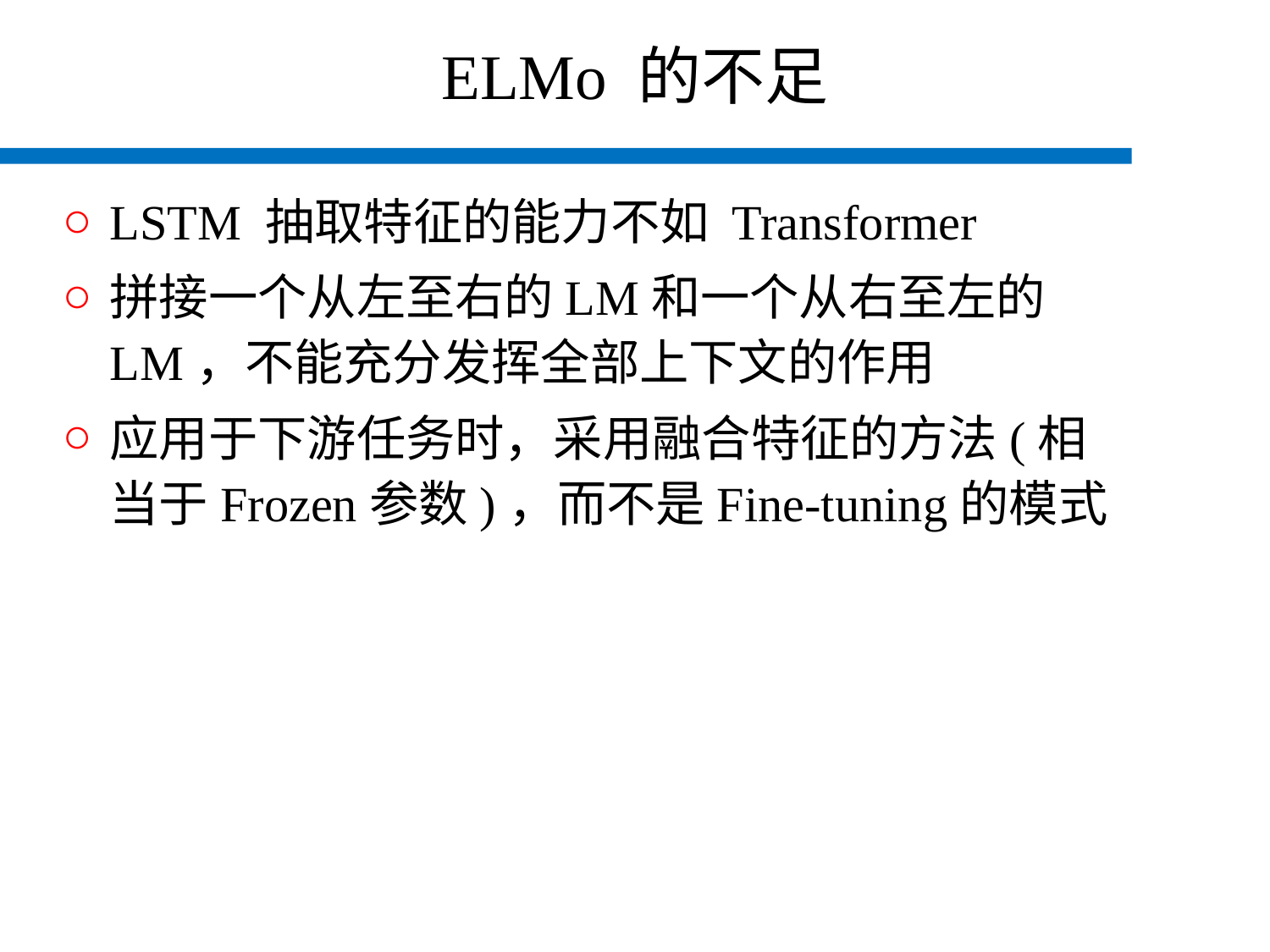

# ELMo 的不足
LSTM 抽取特征的能力不如 Transformer
拼接一个从左至右的LM和一个从右至左的LM，不能充分发挥全部上下文的作用
应用于下游任务时，采用融合特征的方法(相当于Frozen参数)，而不是Fine-tuning的模式